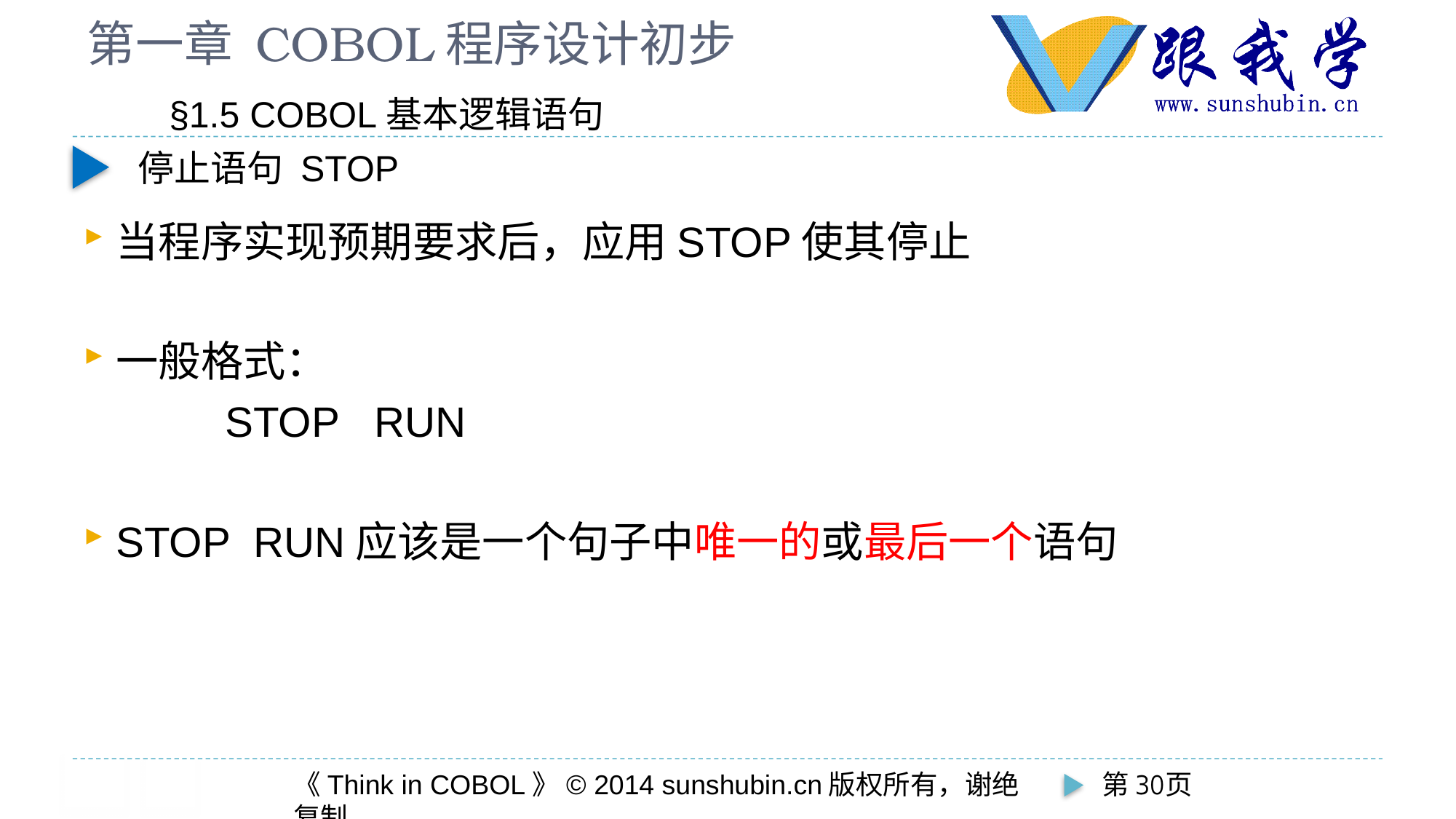

# 第一章 COBOL程序设计初步
§1.5 COBOL基本逻辑语句

停止语句 STOP
当程序实现预期要求后，应用STOP使其停止

一般格式：
		STOP   RUN

STOP  RUN应该是一个句子中唯一的或最后一个语句